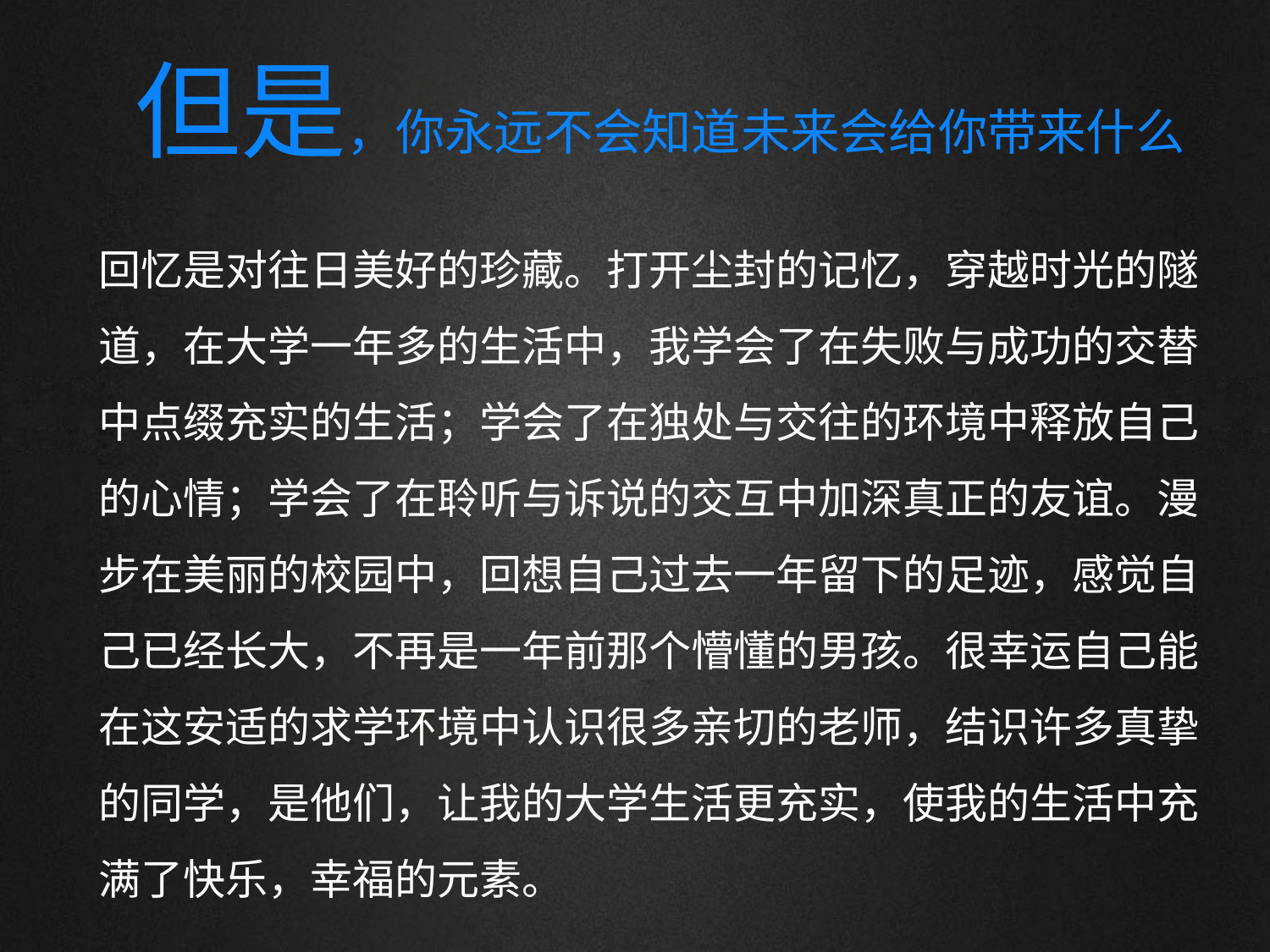

但是，你永远不会知道未来会给你带来什么
回忆是对往日美好的珍藏。打开尘封的记忆，穿越时光的隧道，在大学一年多的生活中，我学会了在失败与成功的交替中点缀充实的生活；学会了在独处与交往的环境中释放自己的心情；学会了在聆听与诉说的交互中加深真正的友谊。漫步在美丽的校园中，回想自己过去一年留下的足迹，感觉自己已经长大，不再是一年前那个懵懂的男孩。很幸运自己能在这安适的求学环境中认识很多亲切的老师，结识许多真挚的同学，是他们，让我的大学生活更充实，使我的生活中充满了快乐，幸福的元素。